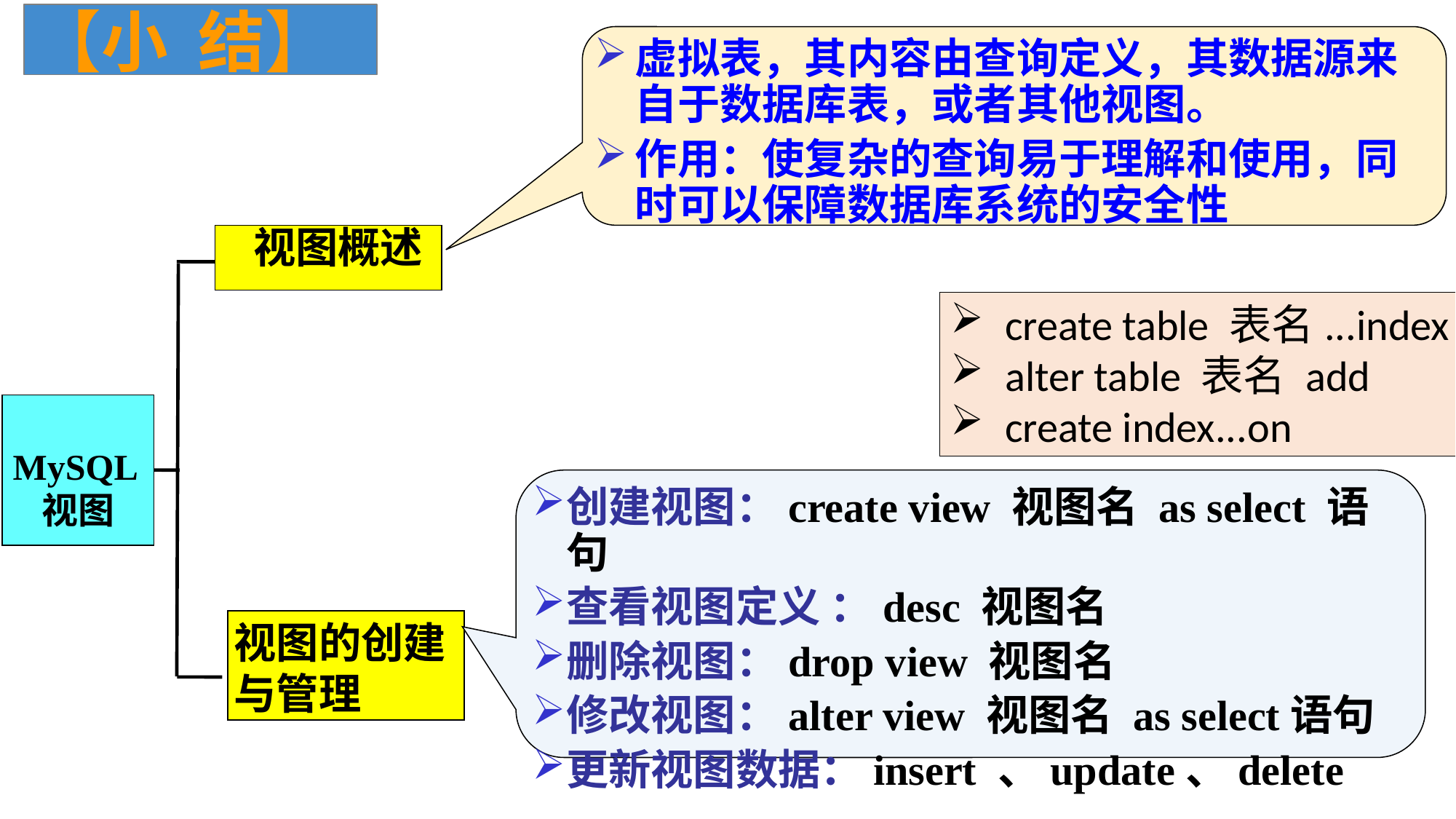

【小  结】
虚拟表，其内容由查询定义，其数据源来自于数据库表，或者其他视图。
作用：使复杂的查询易于理解和使用，同时可以保障数据库系统的安全性

 视图概述

MySQL视图

创建视图：create view 视图名 as select 语句
查看视图定义 ：desc 视图名
删除视图：drop view 视图名
修改视图：alter view 视图名 as select语句
更新视图数据：insert 、update、delete
视图的创建与管理

create table 表名...index
alter table 表名 add
create index...on